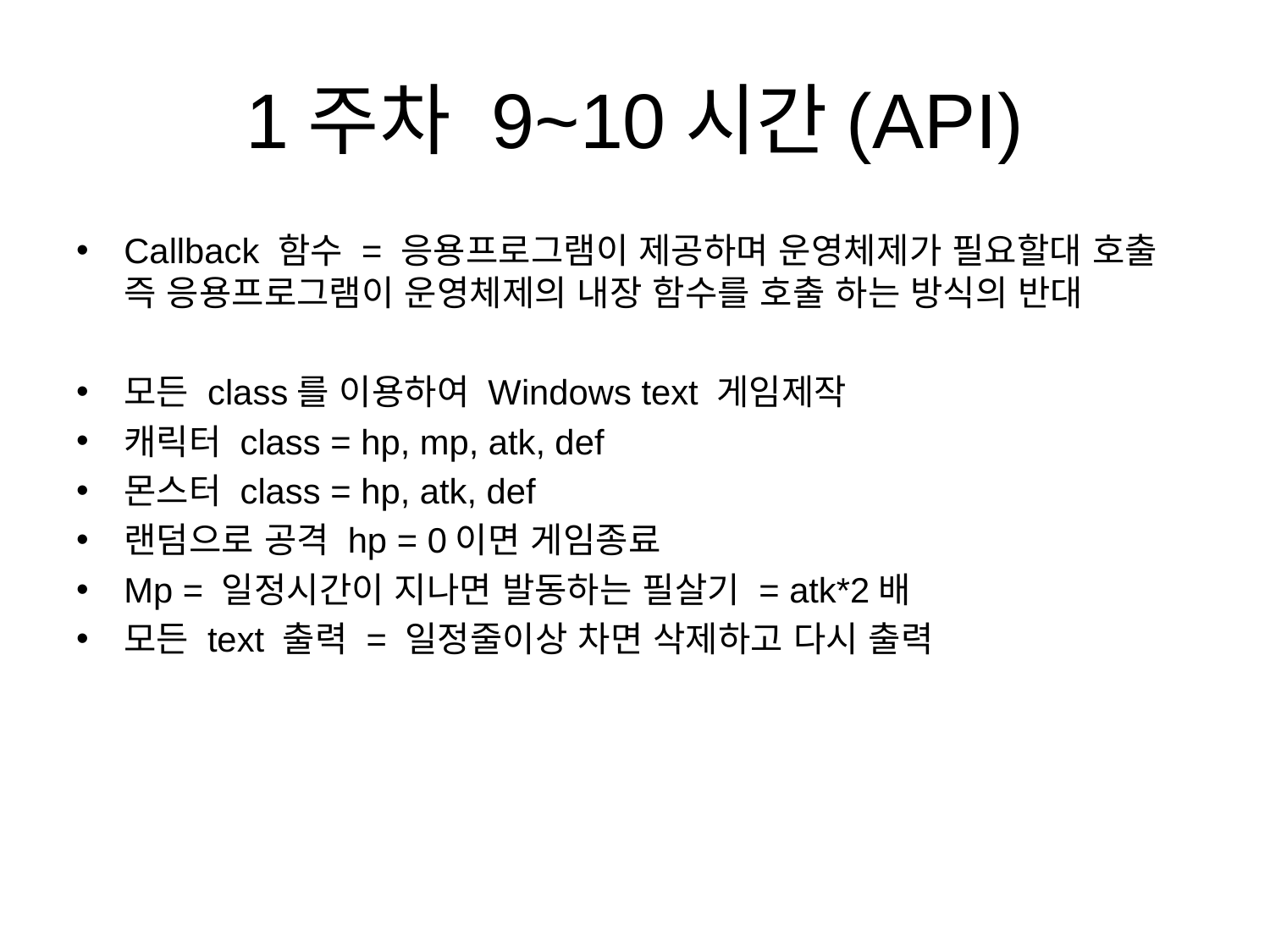

# 1주차 9~10시간(API)
Callback 함수 = 응용프로그램이 제공하며 운영체제가 필요할대 호출 즉 응용프로그램이 운영체제의 내장 함수를 호출 하는 방식의 반대

모든 class를 이용하여 Windows text 게임제작
캐릭터 class = hp, mp, atk, def
몬스터 class = hp, atk, def
랜덤으로 공격 hp = 0이면 게임종료
Mp = 일정시간이 지나면 발동하는 필살기 = atk*2배
모든 text 출력 = 일정줄이상 차면 삭제하고 다시 출력